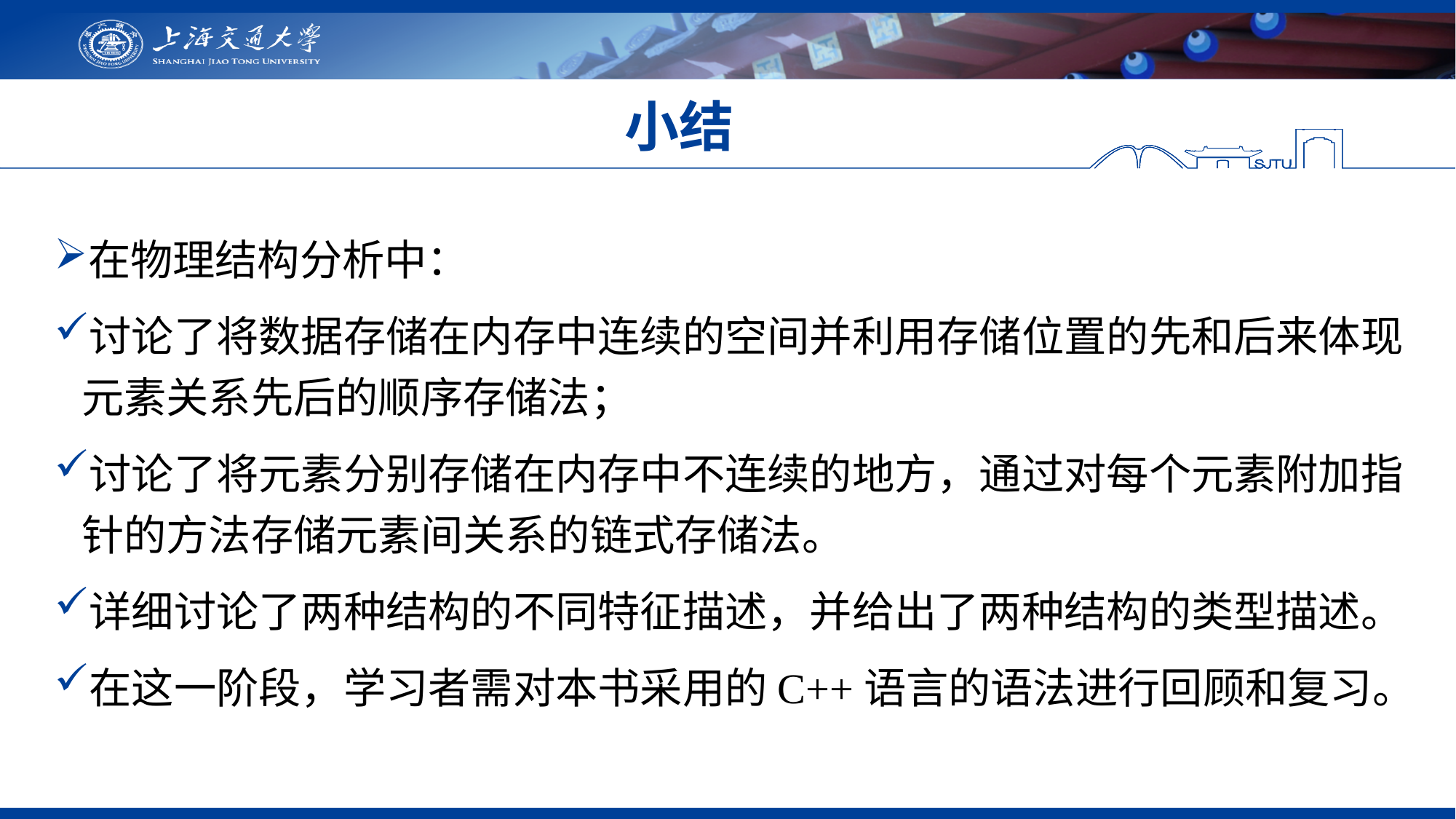

# 小结
在物理结构分析中：
讨论了将数据存储在内存中连续的空间并利用存储位置的先和后来体现元素关系先后的顺序存储法；
讨论了将元素分别存储在内存中不连续的地方，通过对每个元素附加指针的方法存储元素间关系的链式存储法。
详细讨论了两种结构的不同特征描述，并给出了两种结构的类型描述。
在这一阶段，学习者需对本书采用的C++语言的语法进行回顾和复习。